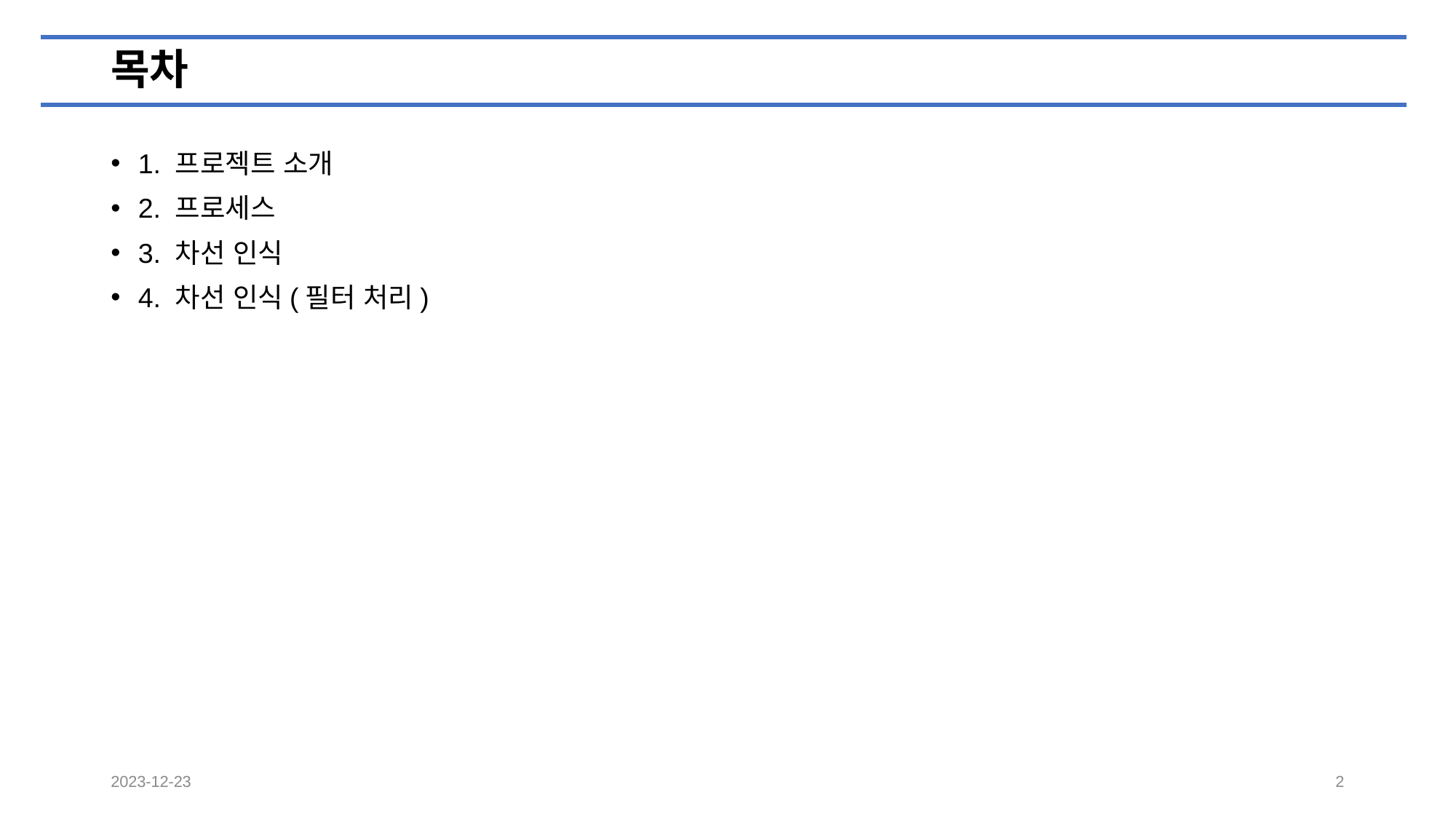

# 목차
1. 프로젝트 소개
2. 프로세스
3. 차선 인식
4. 차선 인식(필터 처리)
2023-12-23
2